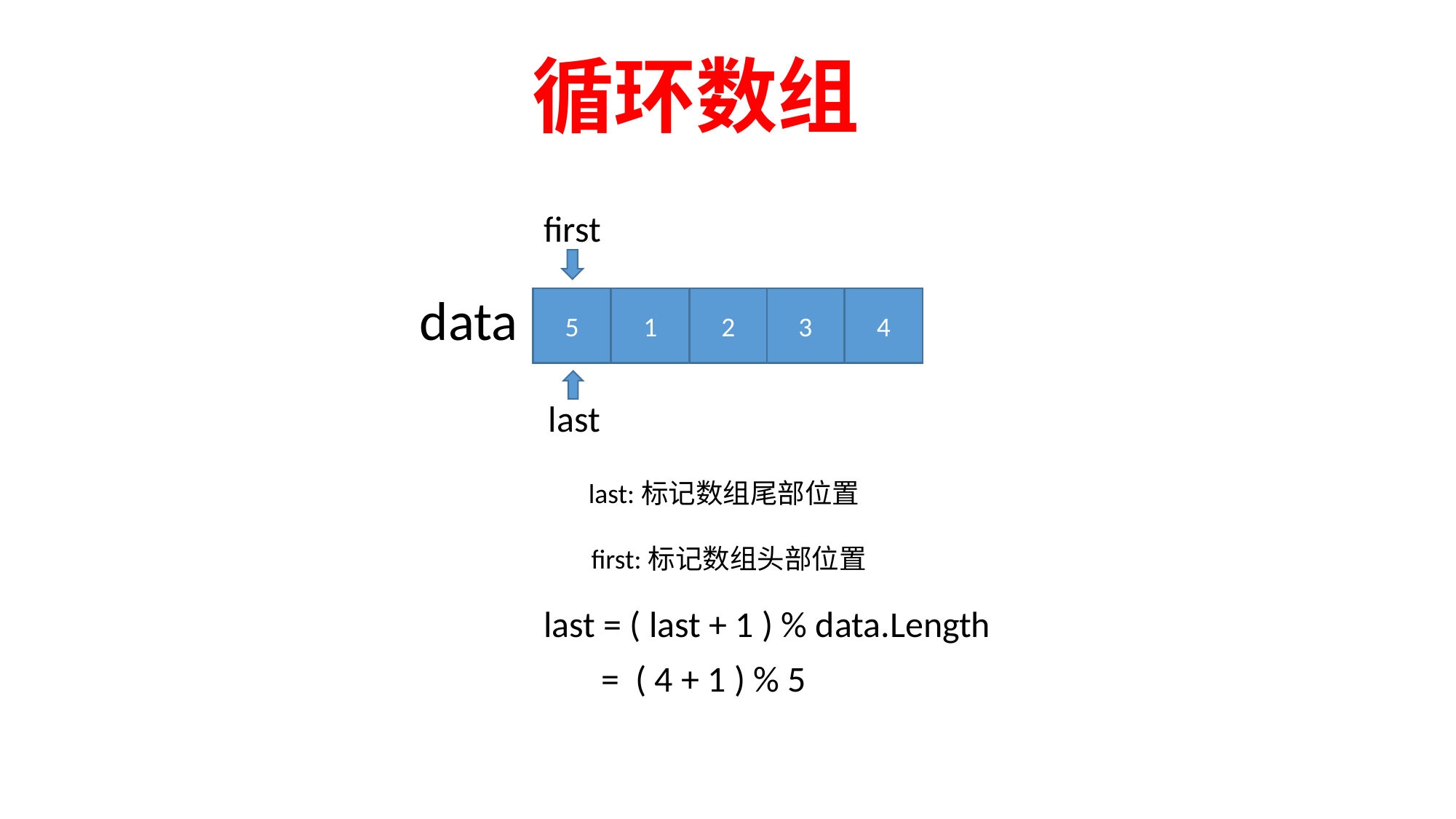

循环数组
first

	data
5
0

1

2
3

4

last
last:标记数组尾部位置
first:标记数组头部位置
last = ( last + 1 ) % data.Length
       =  ( 4 + 1 ) % 5